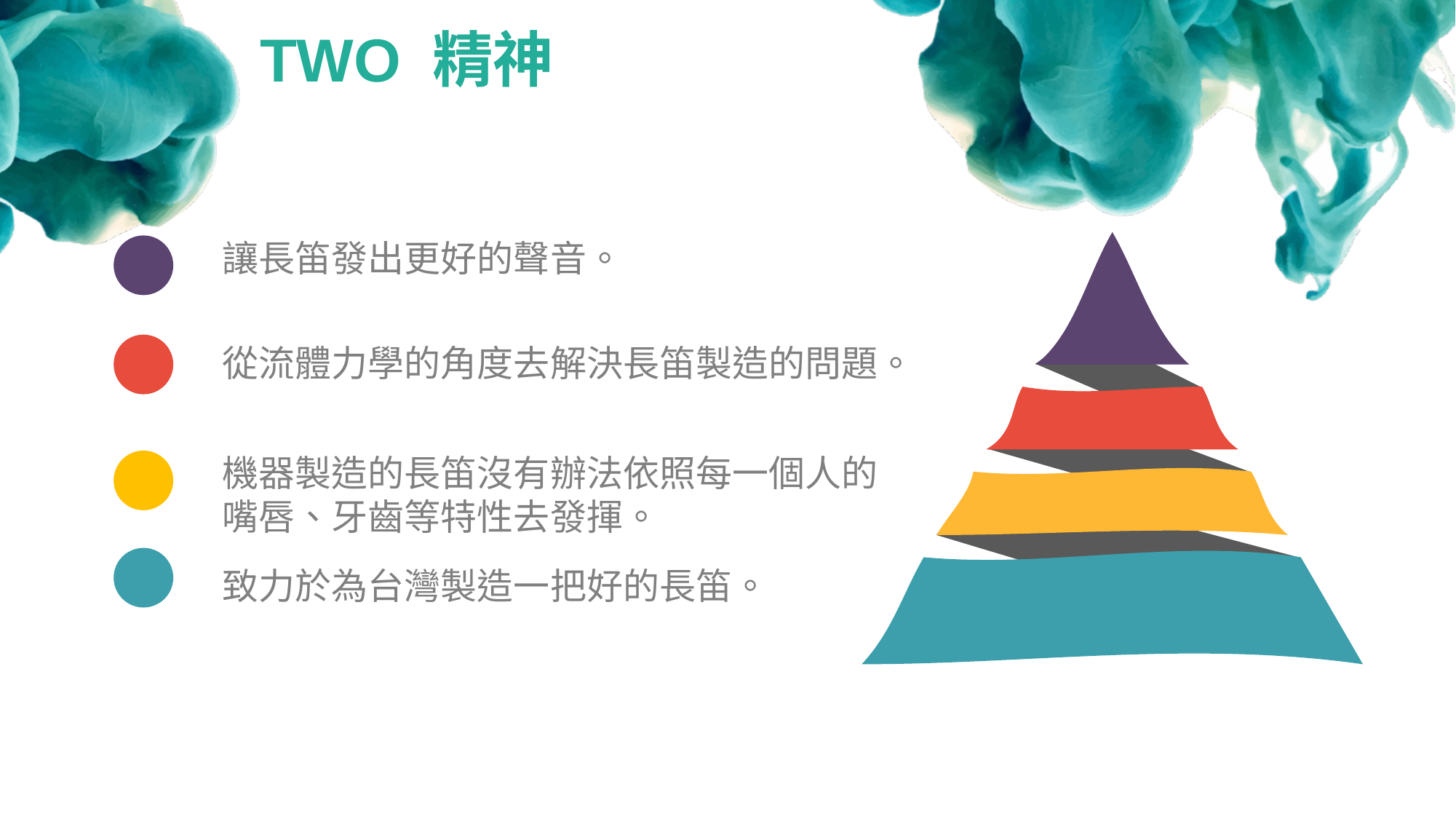

TWO 精神
讓長笛發出更好的聲音。

從流體力學的角度去解決長笛製造的問題。

機器製造的長笛沒有辦法依照每一個人的嘴唇、牙齒等特性去發揮。

致力於為台灣製造一把好的長笛。